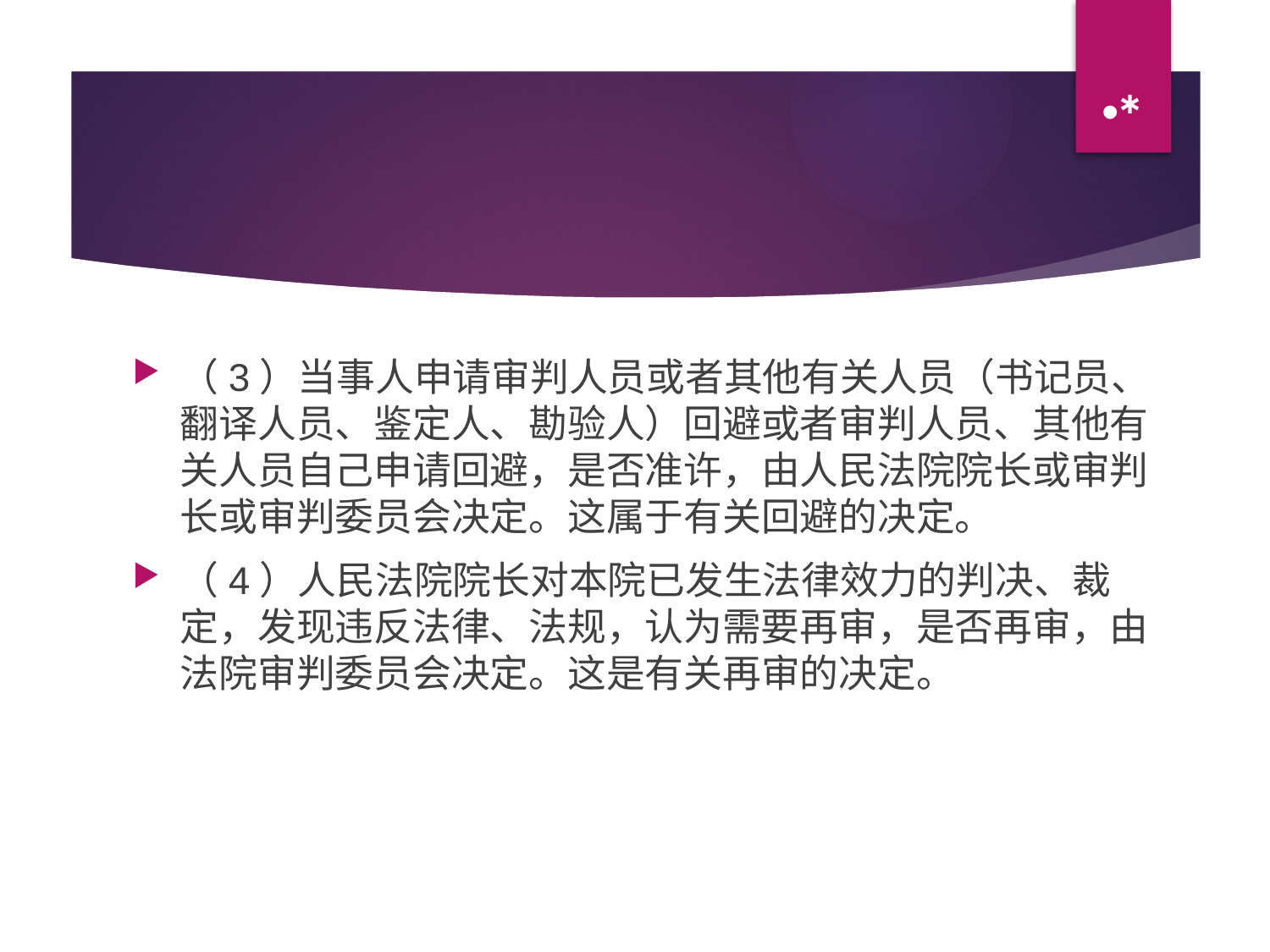

*
#
（3）当事人申请审判人员或者其他有关人员（书记员、翻译人员、鉴定人、勘验人）回避或者审判人员、其他有关人员自己申请回避，是否准许，由人民法院院长或审判长或审判委员会决定。这属于有关回避的决定。
（4）人民法院院长对本院已发生法律效力的判决、裁定，发现违反法律、法规，认为需要再审，是否再审，由法院审判委员会决定。这是有关再审的决定。